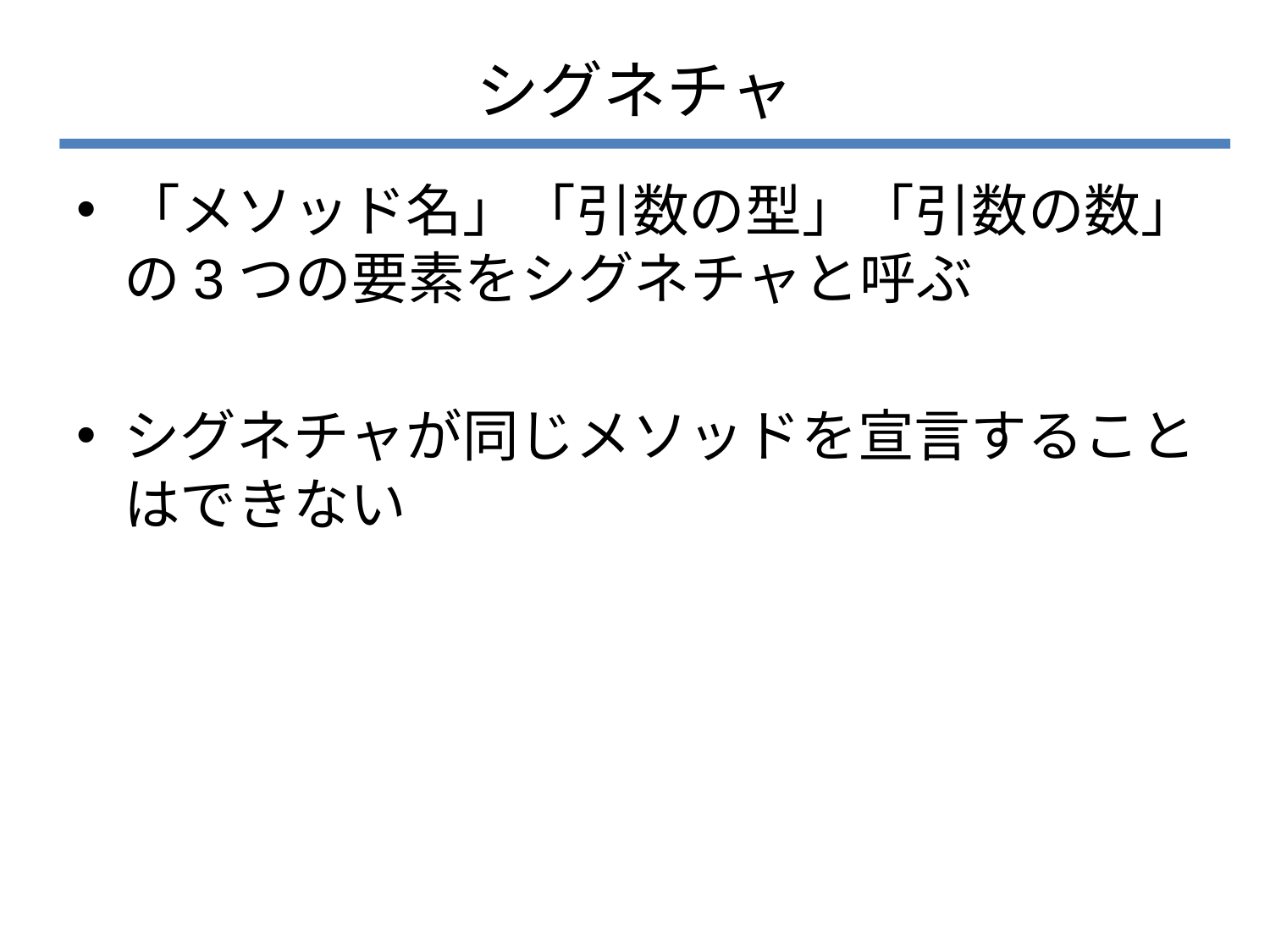

# シグネチャ
「メソッド名」「引数の型」「引数の数」の3つの要素をシグネチャと呼ぶ

シグネチャが同じメソッドを宣言することはできない